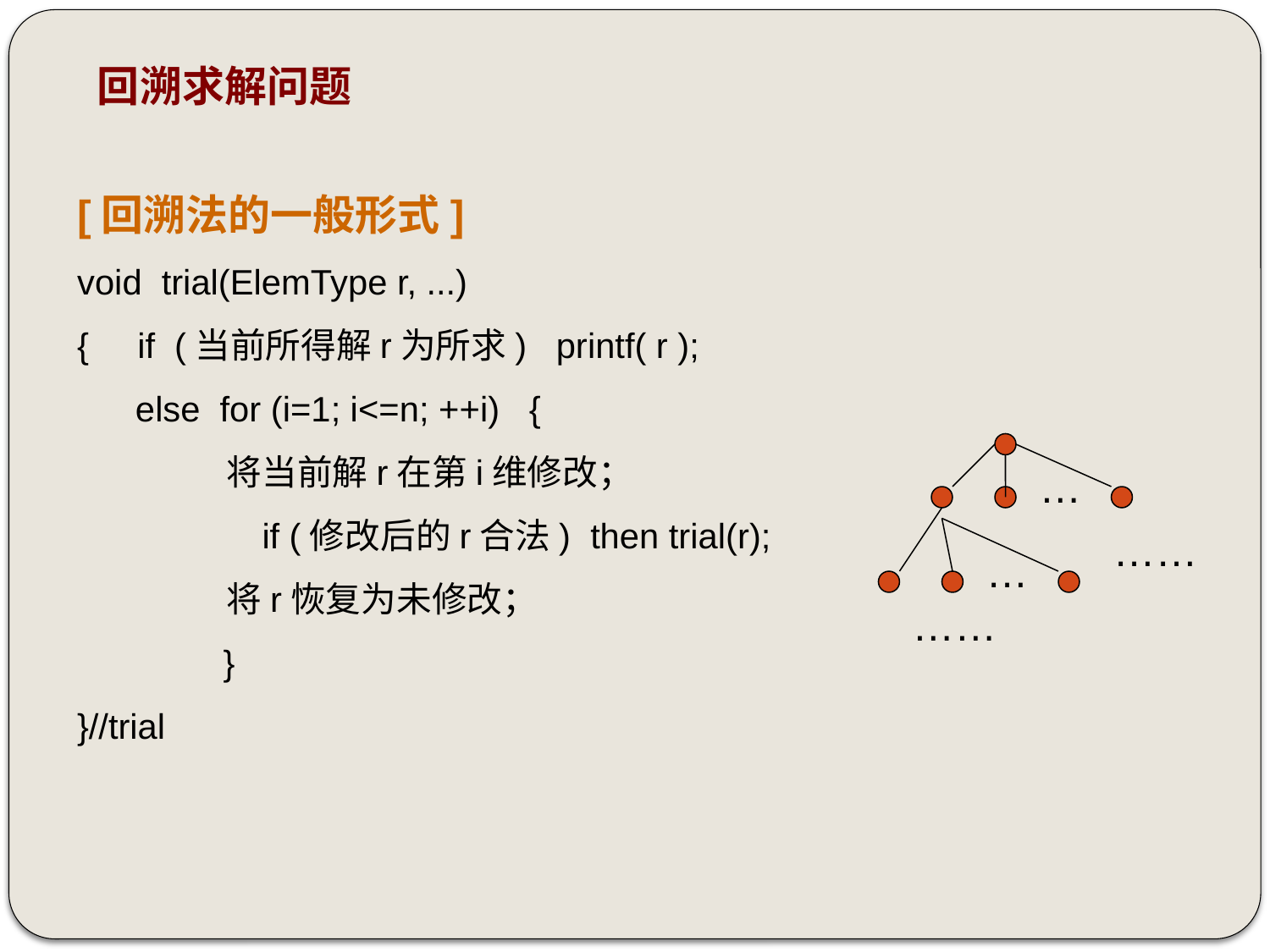

# 回溯求解问题
[回溯法的一般形式]
void  trial(ElemType r, ...)
{     if  (当前所得解r为所求)   printf( r );
      else  for (i=1; i<=n; ++i)   {
                  将当前解r在第i维修改；
                   if (修改后的r合法)  then trial(r);
                  将r恢复为未修改；
               }
}//trial

…

……
…

……